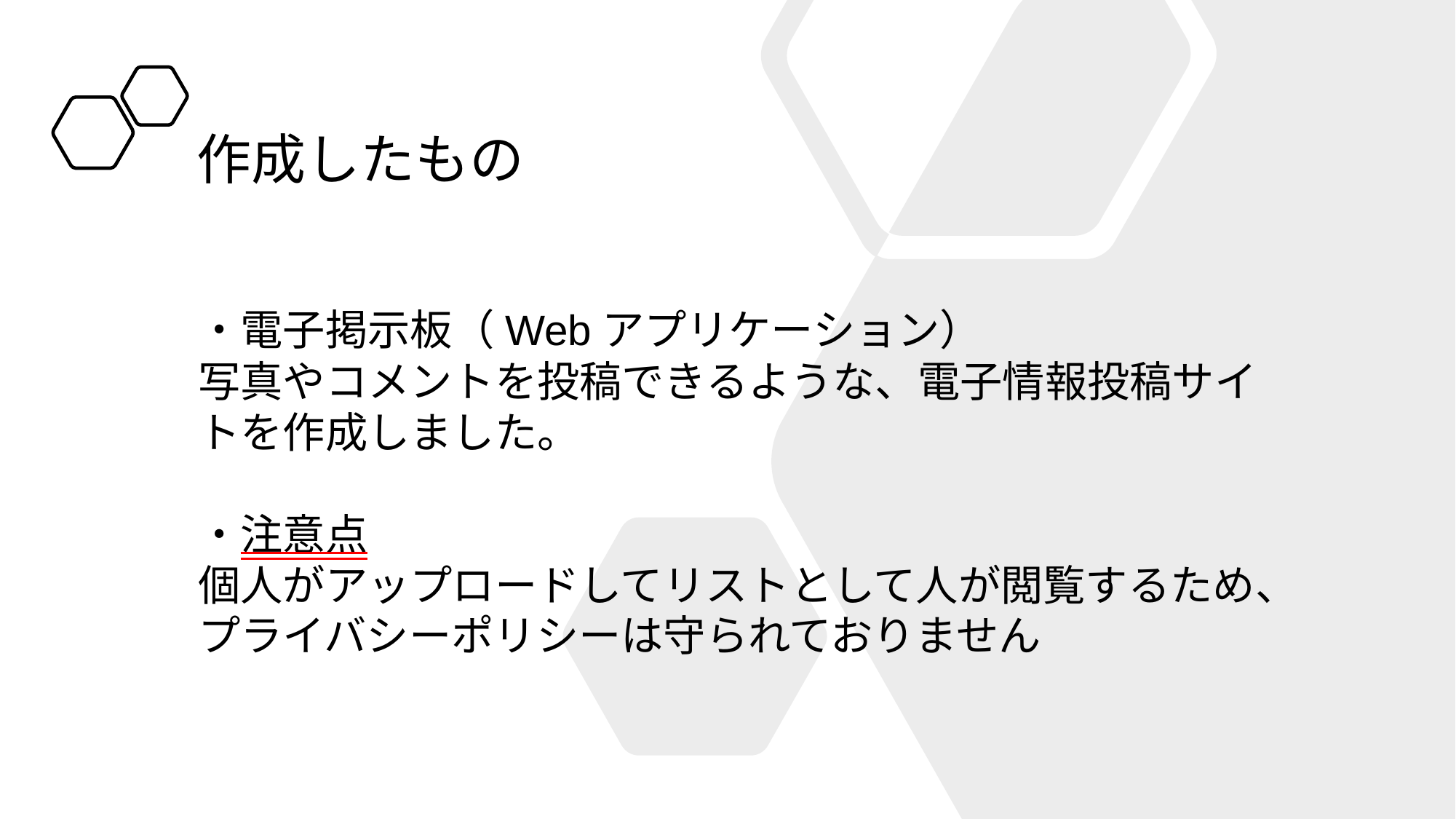

作成したもの
・電子掲示板（Webアプリケーション）
写真やコメントを投稿できるような、電子情報投稿サイトを作成しました。

・注意点
個人がアップロードしてリストとして人が閲覧するため、
プライバシーポリシーは守られておりません